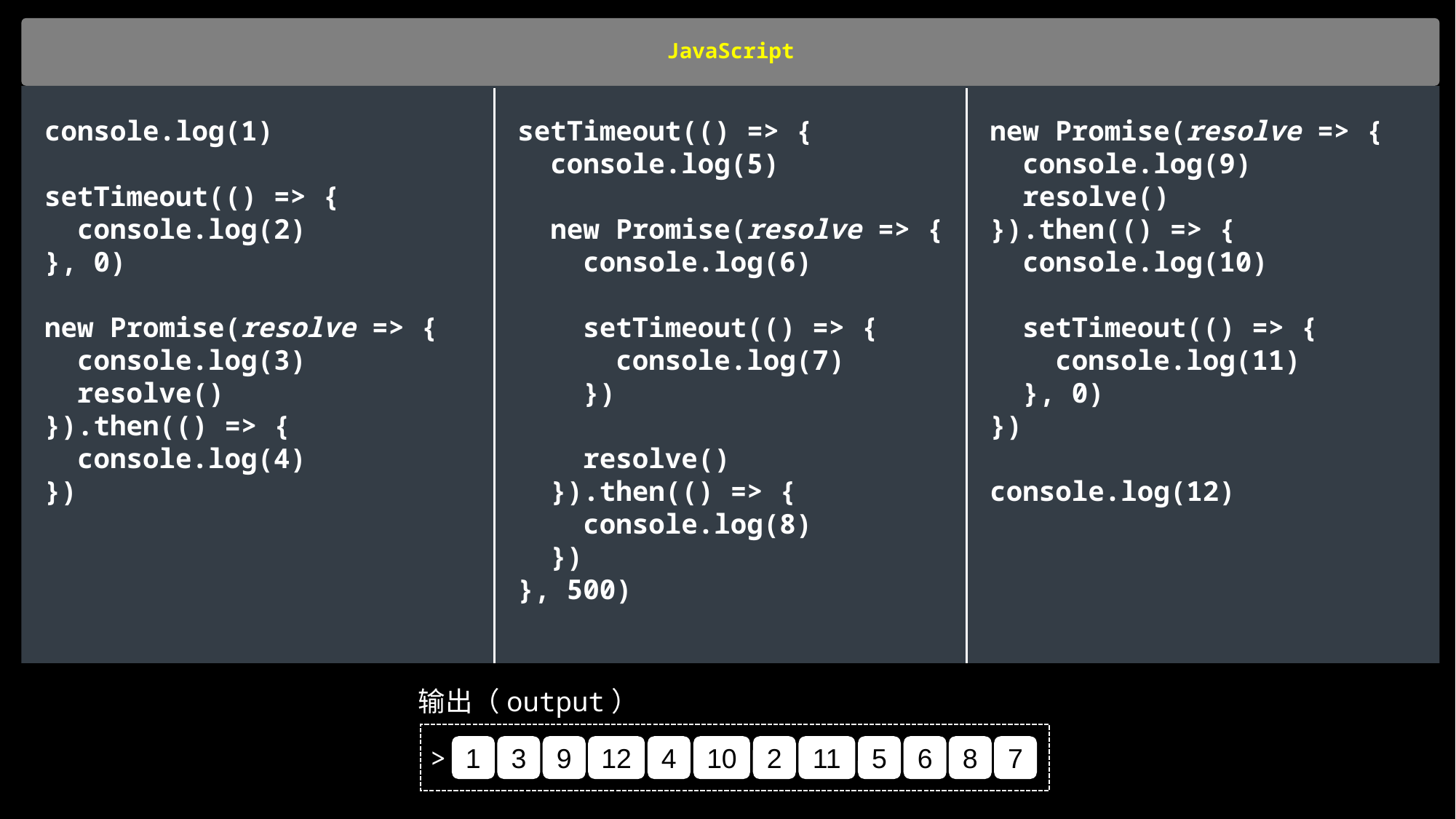

JavaScript

console.log(1)

setTimeout(() => {
  console.log(2)
}, 0)
new Promise(resolve => {
  console.log(3)
  resolve()
}).then(() => {
  console.log(4)
})
setTimeout(() => {
  console.log(5)
  new Promise(resolve => {
    console.log(6)
    setTimeout(() => {
      console.log(7)
    })
    resolve()
  }).then(() => {
    console.log(8)
  })
}, 500)

new Promise(resolve => {
  console.log(9)
  resolve()
}).then(() => {
  console.log(10)
  setTimeout(() => {
    console.log(11)
  }, 0)
})
console.log(12)

输出（output）

>
1
3
9
12
4
10
2
11
5
6
8
7